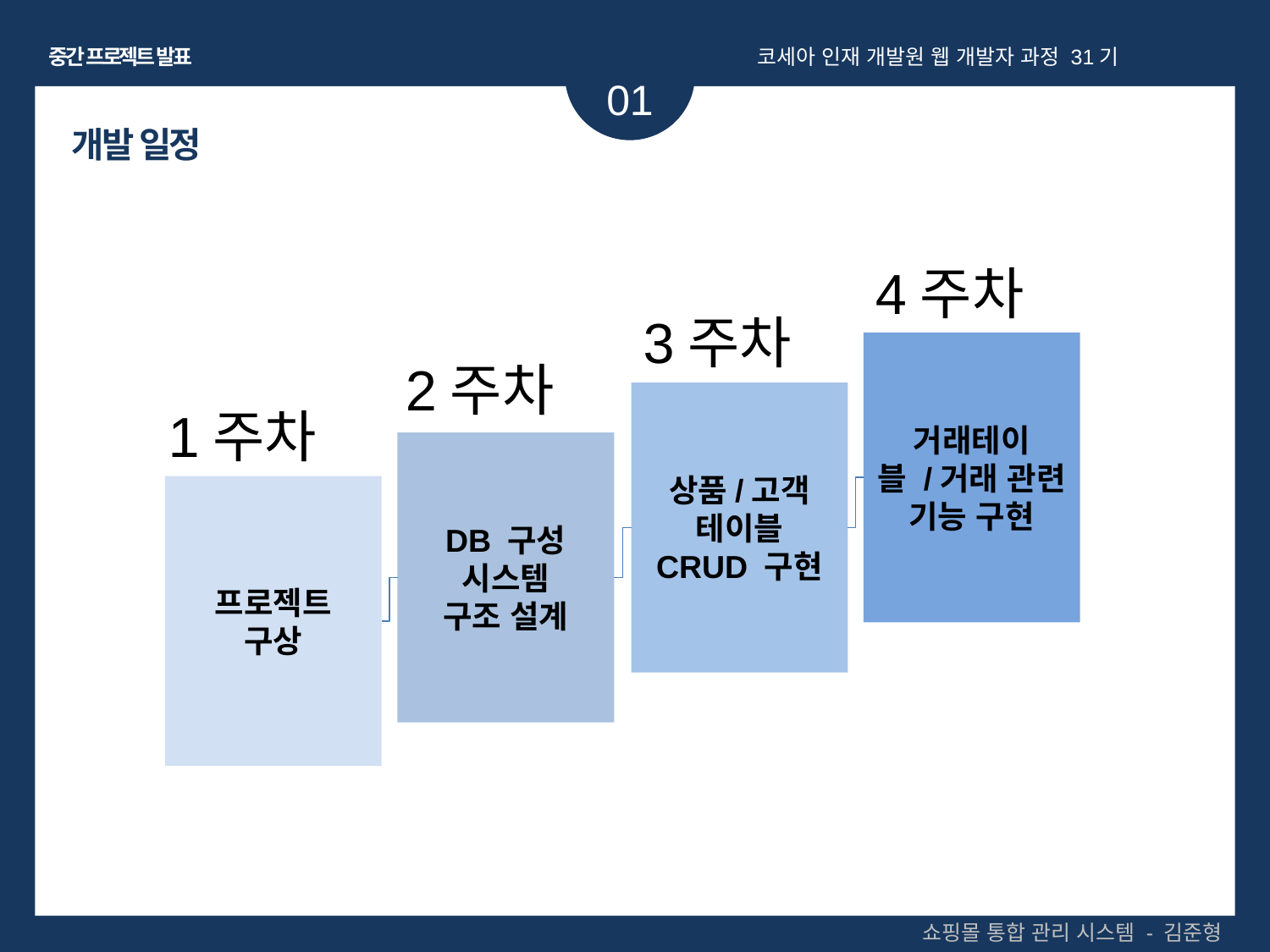

중간 프로젝트 발표
코세아 인재 개발원 웹 개발자 과정 31기
01

개발 일정
4주차
3주차
거래테이블 /거래 관련
기능 구현
2주차
상품/고객
테이블
CRUD 구현
1주차
DB 구성
시스템
구조 설계
프로젝트
구상
쇼핑몰 통합 관리 시스템 - 김준형